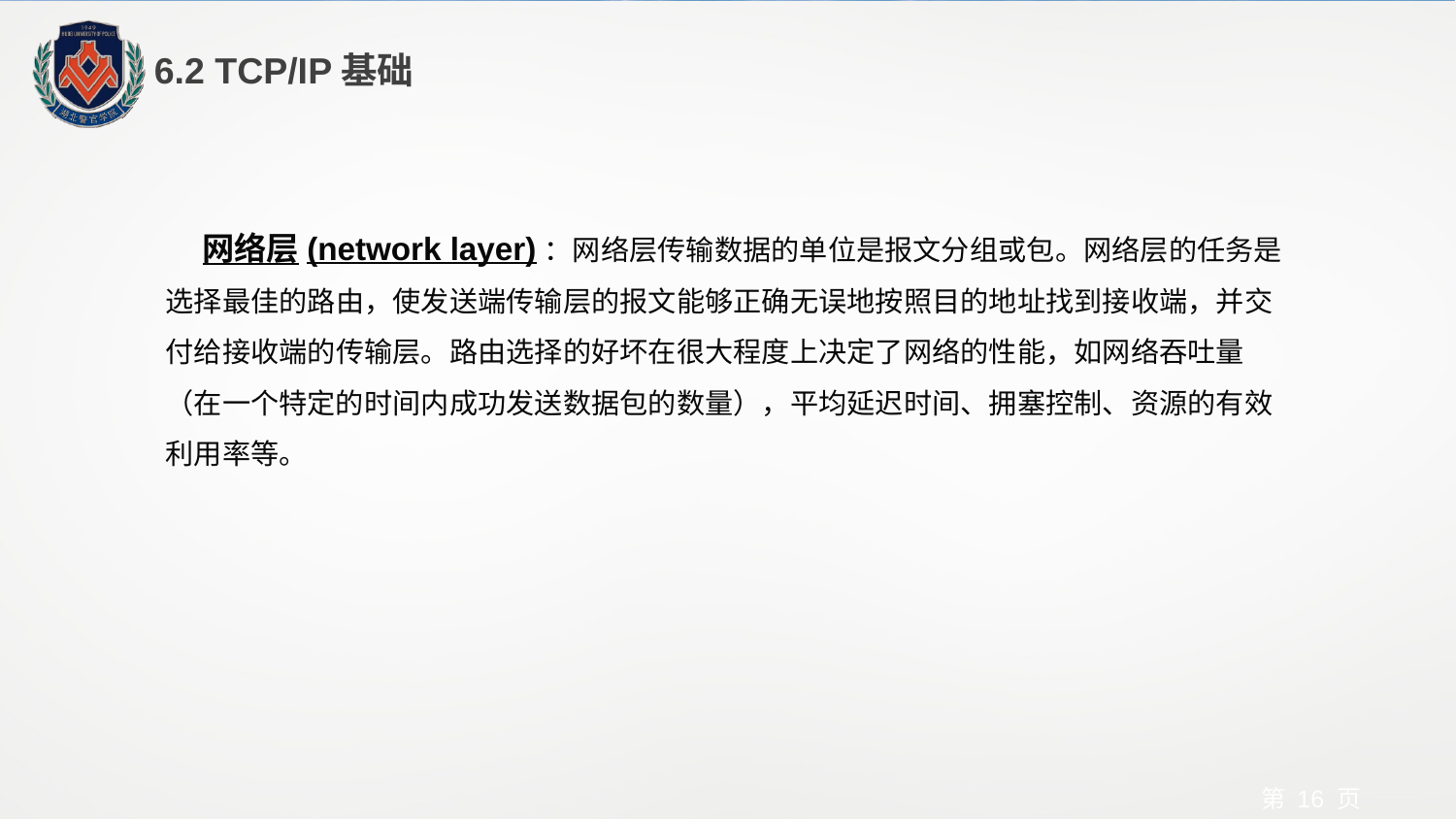

6.2 TCP/IP基础
    网络层(network layer)：网络层传输数据的单位是报文分组或包。网络层的任务是选择最佳的路由，使发送端传输层的报文能够正确无误地按照目的地址找到接收端，并交付给接收端的传输层。路由选择的好坏在很大程度上决定了网络的性能，如网络吞吐量（在一个特定的时间内成功发送数据包的数量），平均延迟时间、拥塞控制、资源的有效利用率等。